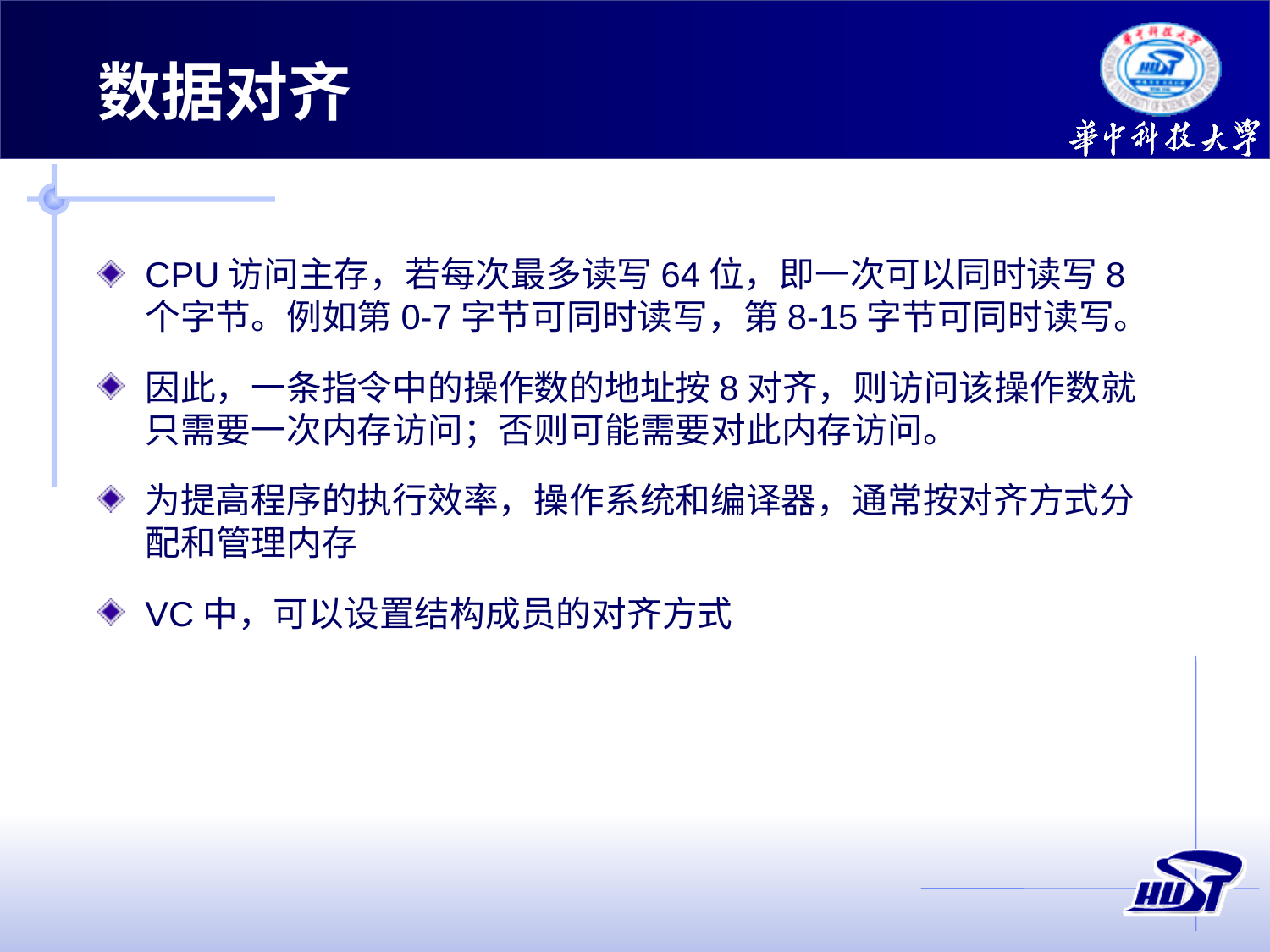

数据对齐
CPU访问主存，若每次最多读写64位，即一次可以同时读写8个字节。例如第0-7字节可同时读写，第8-15字节可同时读写。
因此，一条指令中的操作数的地址按8对齐，则访问该操作数就只需要一次内存访问；否则可能需要对此内存访问。
为提高程序的执行效率，操作系统和编译器，通常按对齐方式分配和管理内存
VC中，可以设置结构成员的对齐方式